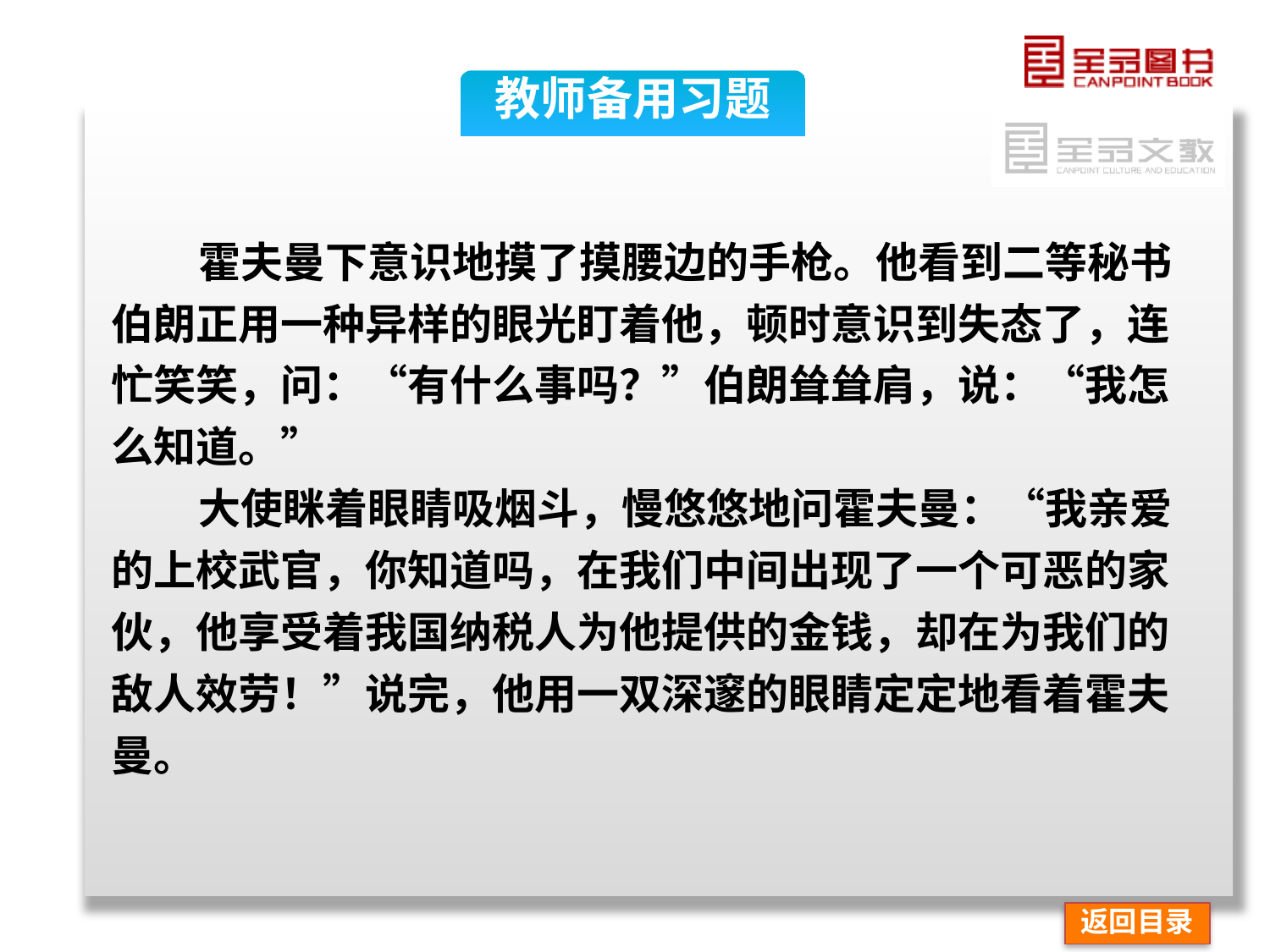

教师备用习题
霍夫曼下意识地摸了摸腰边的手枪。他看到二等秘书伯朗正用一种异样的眼光盯着他，顿时意识到失态了，连忙笑笑，问：“有什么事吗？”伯朗耸耸肩，说：“我怎么知道。”
大使眯着眼睛吸烟斗，慢悠悠地问霍夫曼：“我亲爱的上校武官，你知道吗，在我们中间出现了一个可恶的家伙，他享受着我国纳税人为他提供的金钱，却在为我们的敌人效劳！”说完，他用一双深邃的眼睛定定地看着霍夫曼。
返回目录